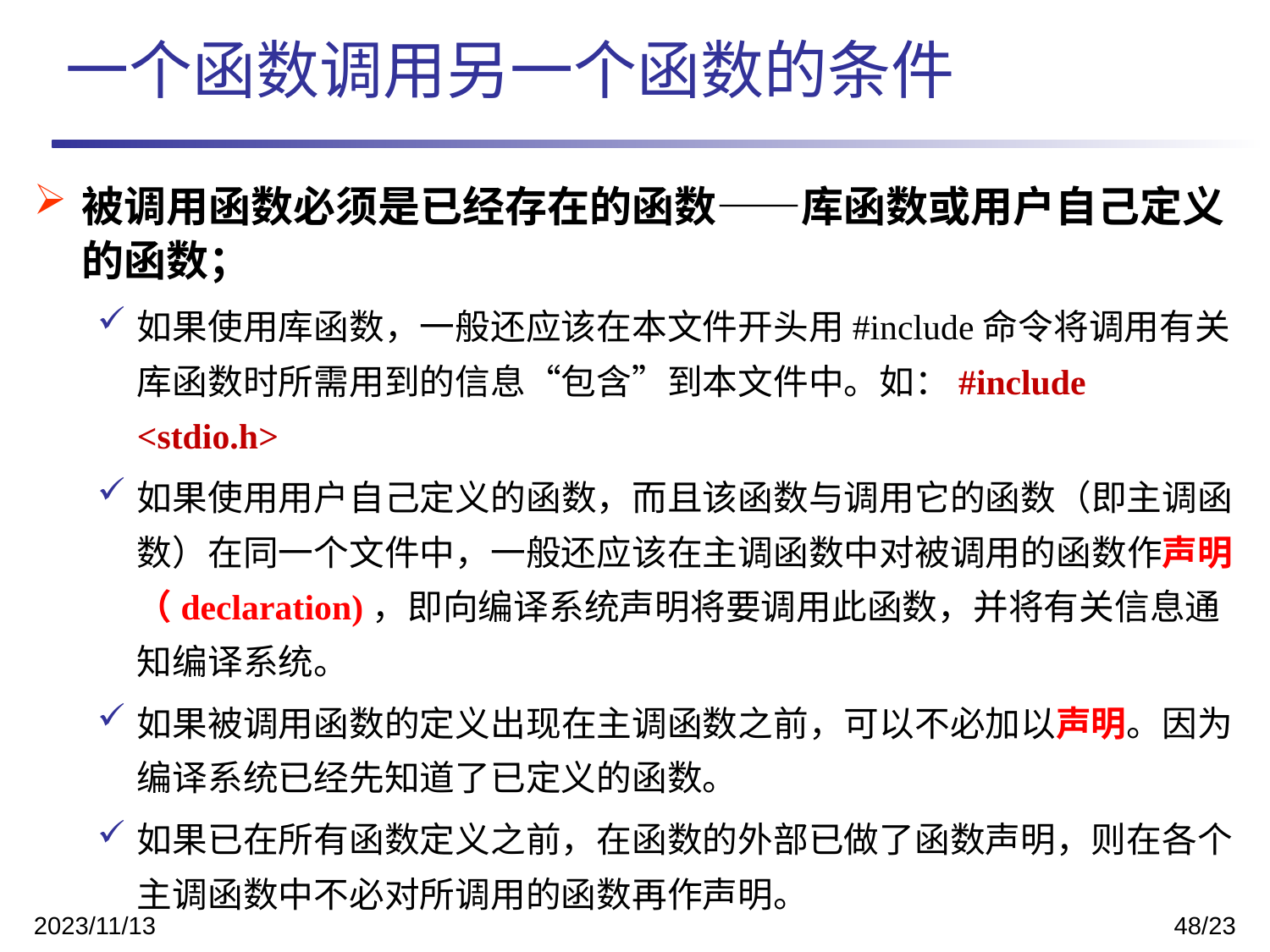

一个函数调用另一个函数的条件
被调用函数必须是已经存在的函数——库函数或用户自己定义的函数；
如果使用库函数，一般还应该在本文件开头用#include命令将调用有关库函数时所需用到的信息“包含”到本文件中。如：#include <stdio.h>
如果使用用户自己定义的函数，而且该函数与调用它的函数（即主调函数）在同一个文件中，一般还应该在主调函数中对被调用的函数作声明（declaration)，即向编译系统声明将要调用此函数，并将有关信息通知编译系统。
如果被调用函数的定义出现在主调函数之前，可以不必加以声明。因为编译系统已经先知道了已定义的函数。
如果已在所有函数定义之前，在函数的外部已做了函数声明，则在各个主调函数中不必对所调用的函数再作声明。
2023/11/13
48/23